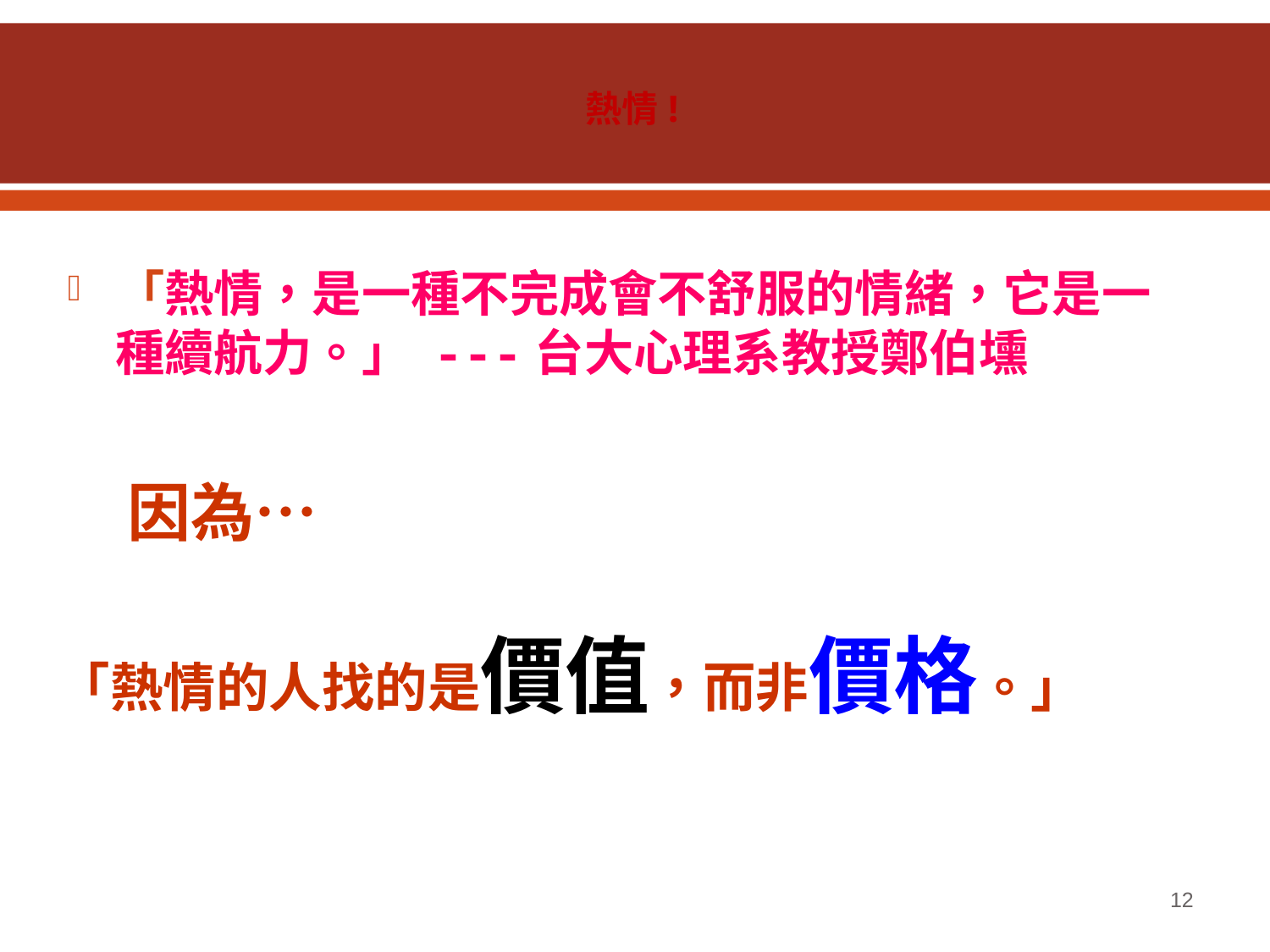

# 熱情!
「熱情，是一種不完成會不舒服的情緒，它是一種續航力。」 ---台大心理系教授鄭伯壎

因為…
「熱情的人找的是價值，而非價格。」
12